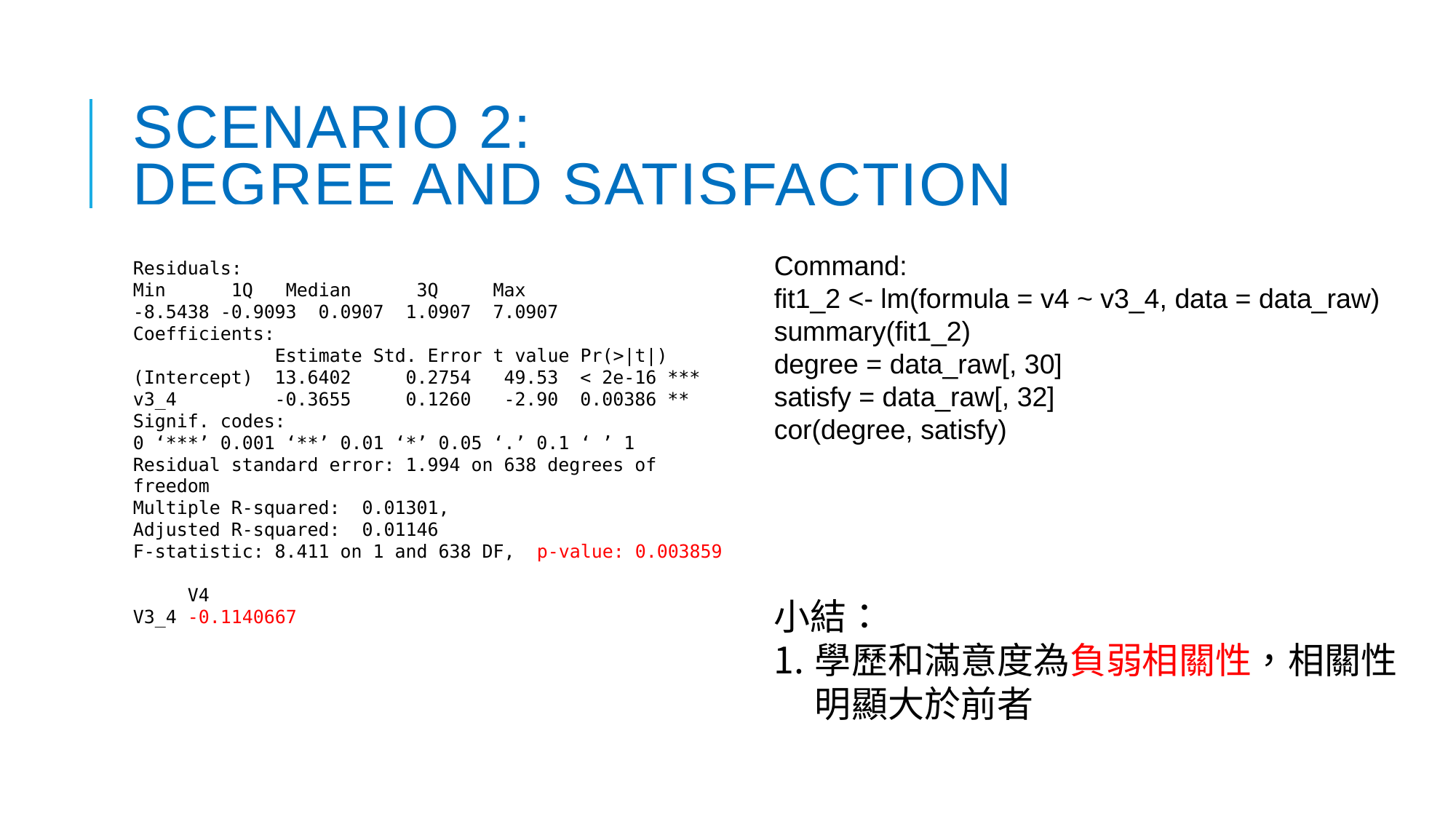

# Scenario 2: degree and satisfaction
Command:
fit1_2 <- lm(formula = v4 ~ v3_4, data = data_raw)
summary(fit1_2)
degree = data_raw[, 30]
satisfy = data_raw[, 32]
cor(degree, satisfy)
Residuals:
Min      1Q   Median      3Q     Max
-8.5438 -0.9093  0.0907  1.0907  7.0907
Coefficients:
             Estimate Std. Error t value Pr(>|t|)
(Intercept)  13.6402     0.2754   49.53  < 2e-16 ***
v3_4         -0.3655     0.1260   -2.90  0.00386 **
Signif. codes:
0 ‘***’ 0.001 ‘**’ 0.01 ‘*’ 0.05 ‘.’ 0.1 ‘ ’ 1
Residual standard error: 1.994 on 638 degrees of freedom
Multiple R-squared:  0.01301,
Adjusted R-squared:  0.01146
F-statistic: 8.411 on 1 and 638 DF,  p-value: 0.003859

     V4
V3_4 -0.1140667
小結：
學歷和滿意度為負弱相關性，相關性明顯大於前者